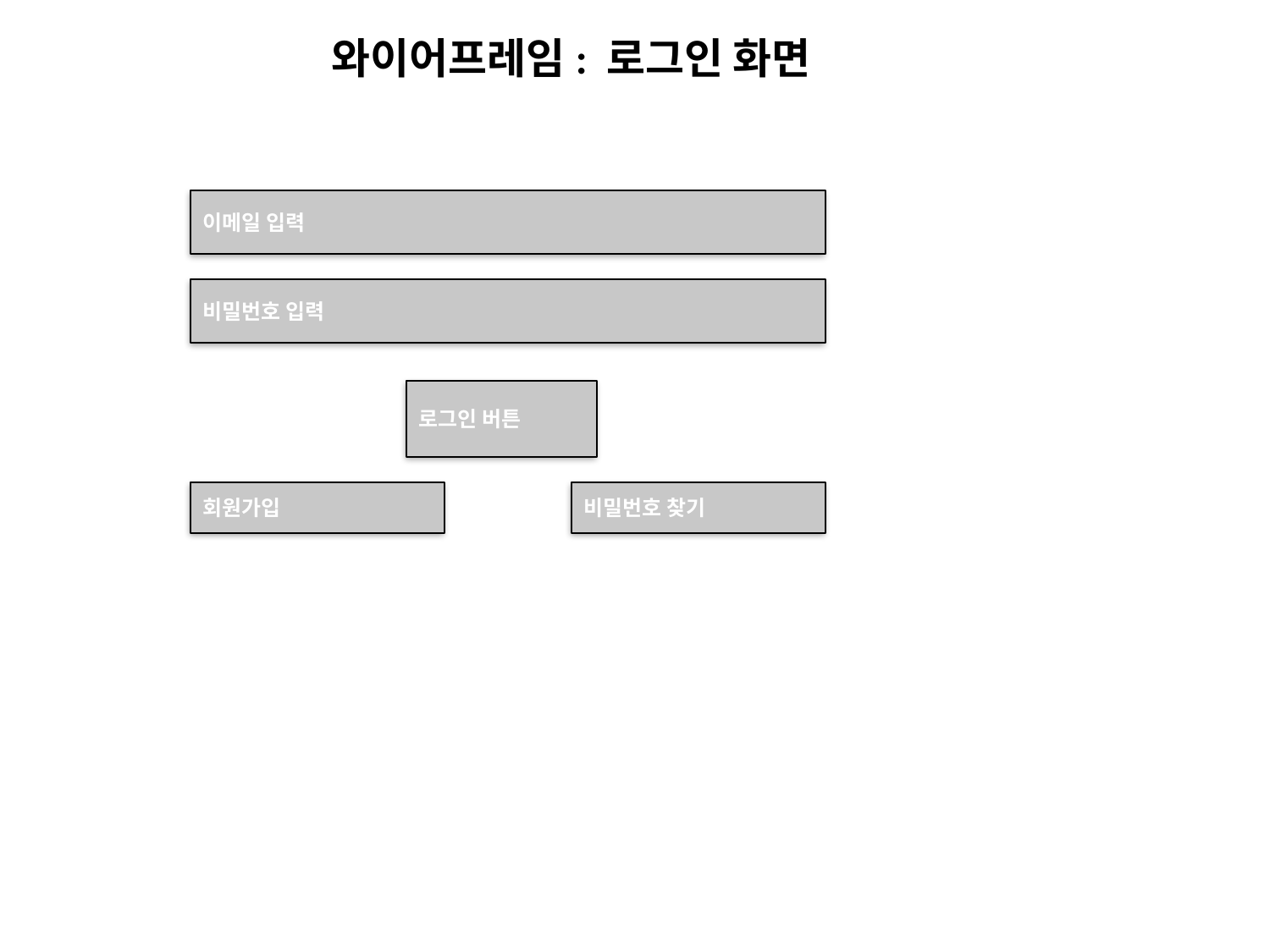

와이어프레임: 로그인 화면
#
이메일 입력
비밀번호 입력
로그인 버튼
회원가입
비밀번호 찾기